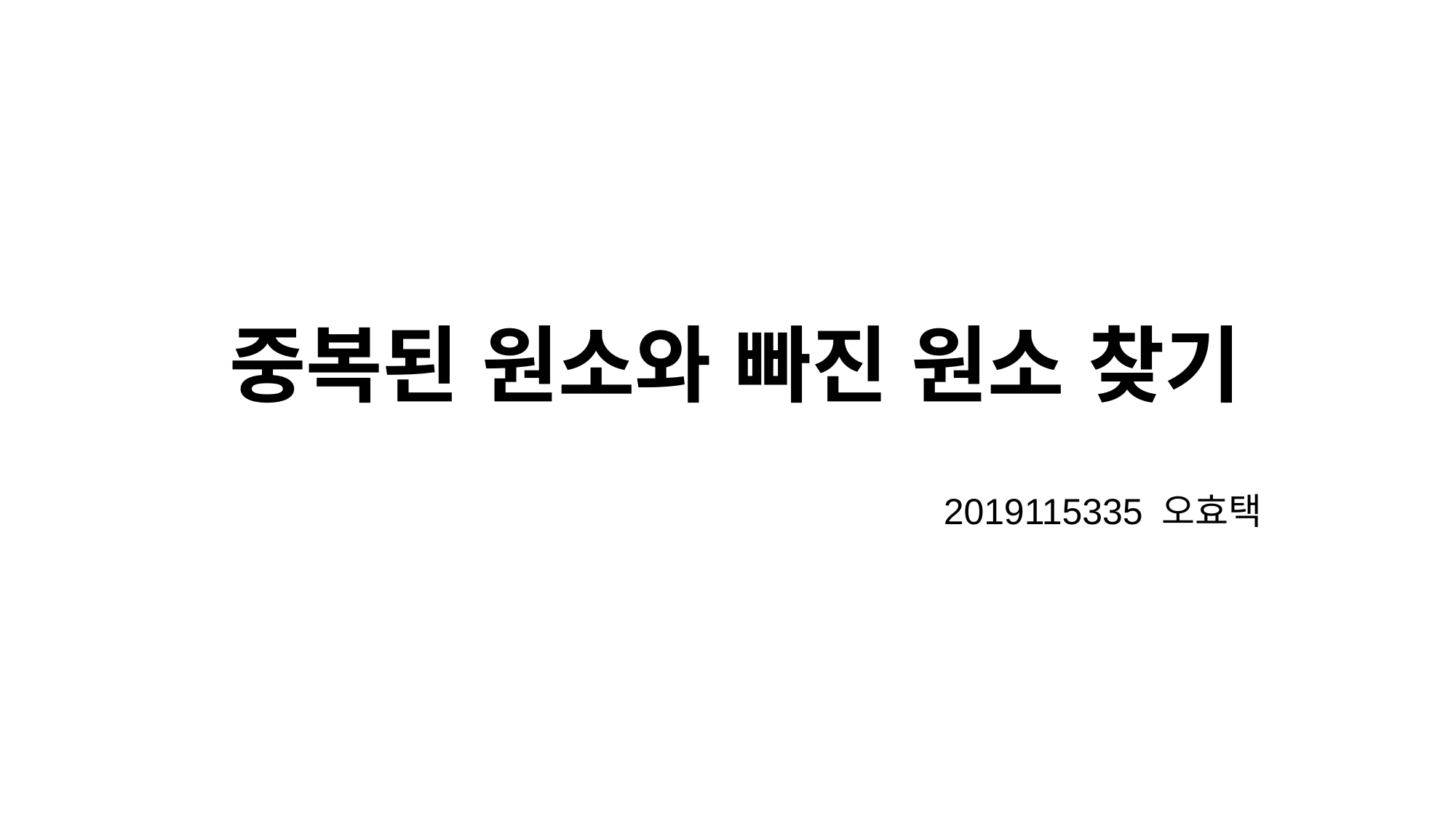

# 중복된 원소와 빠진 원소 찾기
2019115335 오효택